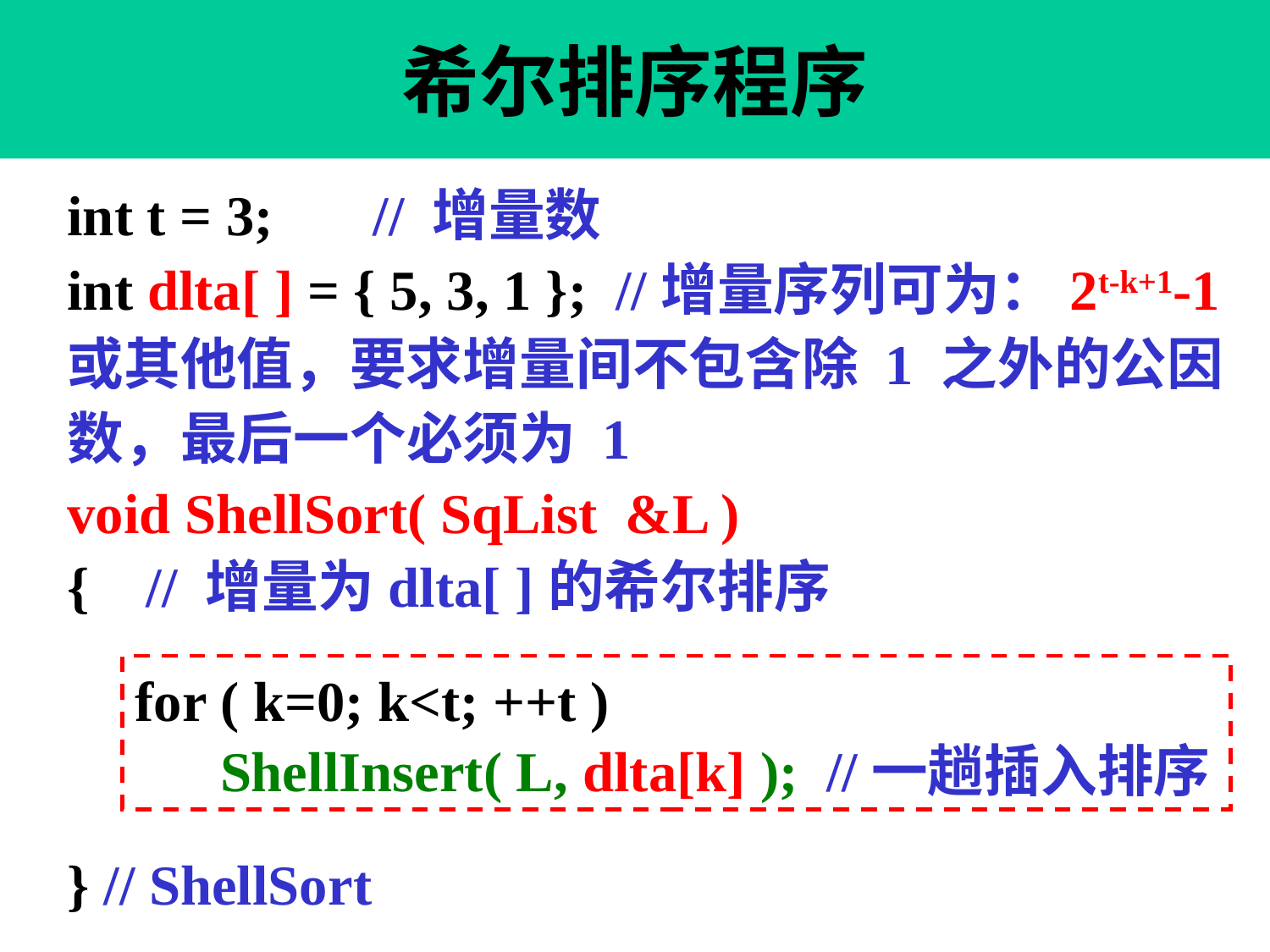

# 希尔排序程序
int t = 3;       // 增量数
int dlta[ ] = { 5, 3, 1 };  //增量序列可为：2t-k+1-1或其他值，要求增量间不包含除 1 之外的公因数，最后一个必须为 1
void ShellSort( SqList  &L )
{    // 增量为dlta[ ]的希尔排序

} // ShellSort
for ( k=0; k<t; ++t )
      ShellInsert( L, dlta[k] );  //一趟插入排序